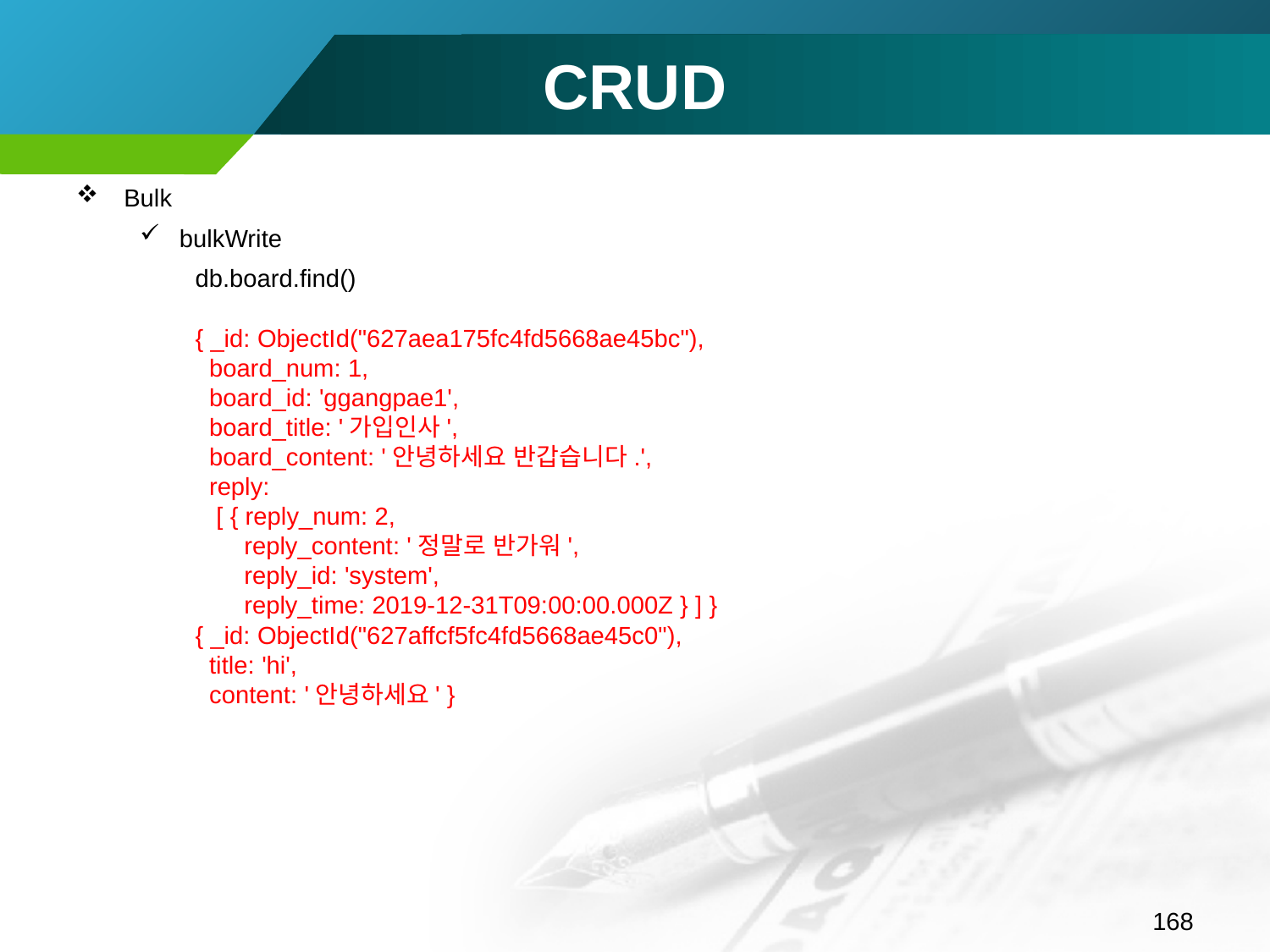

# CRUD
Bulk
bulkWrite
db.board.find()

{ _id: ObjectId("627aea175fc4fd5668ae45bc"),
  board_num: 1,
  board_id: 'ggangpae1',
  board_title: '가입인사',
  board_content: '안녕하세요 반갑습니다.',
  reply:
   [ { reply_num: 2,
       reply_content: '정말로 반가워',
       reply_id: 'system',
       reply_time: 2019-12-31T09:00:00.000Z } ] }
{ _id: ObjectId("627affcf5fc4fd5668ae45c0"),
  title: 'hi',
  content: '안녕하세요' }
168